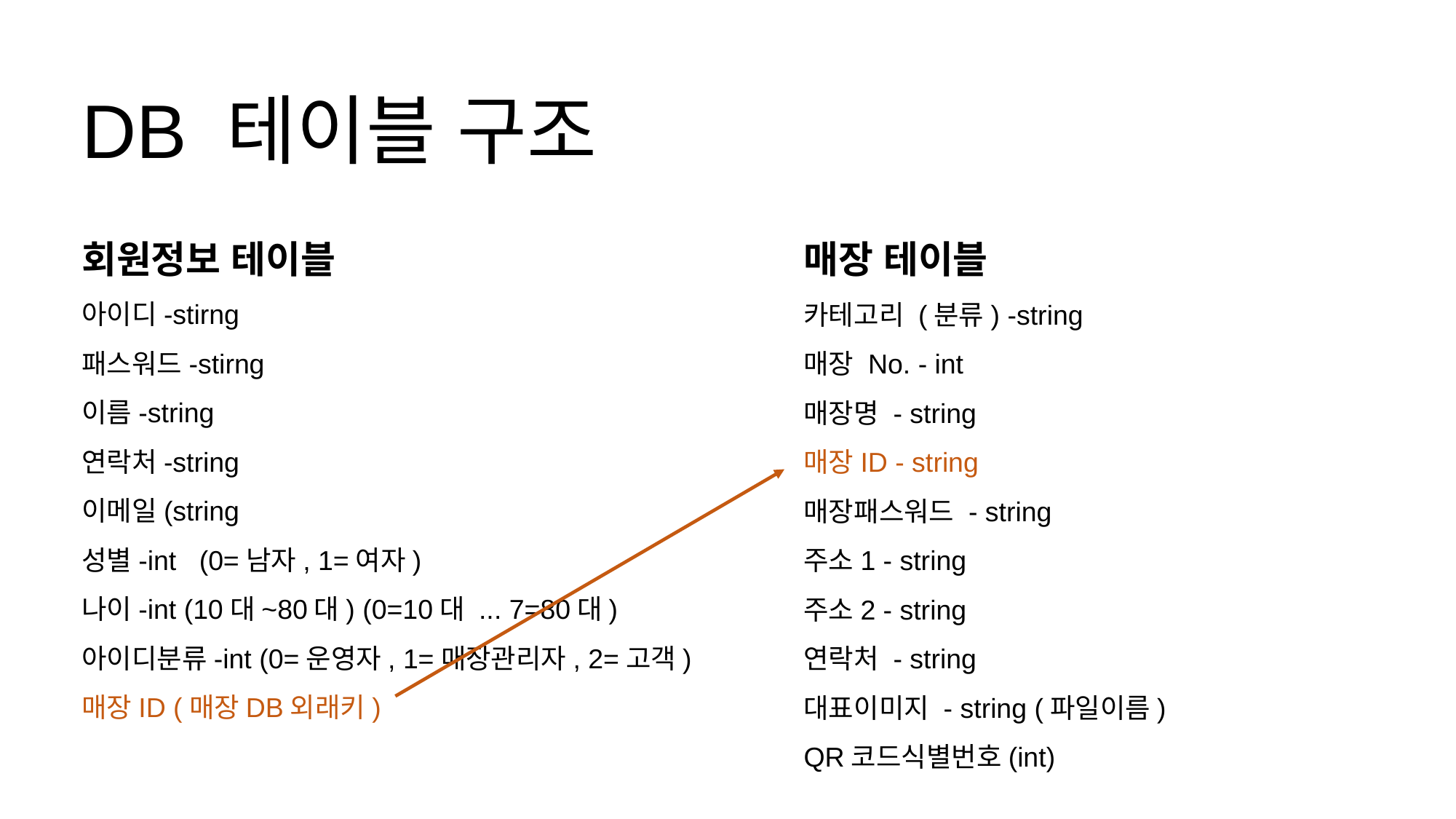

DB 테이블 구조
회원정보 테이블
아이디-stirng
패스워드-stirng
이름-string
연락처-string
이메일(string
성별-int   (0=남자, 1=여자)
나이-int (10대~80대) (0=10대 ... 7=80대)
아이디분류-int (0=운영자, 1=매장관리자, 2=고객)
매장ID (매장DB외래키)
매장 테이블
카테고리 (분류) -string
매장 No. - int
매장명 - string
매장ID - string
매장패스워드 - string
주소1 - string
주소2 - string
연락처 - string
대표이미지 - string (파일이름)
QR코드식별번호(int)